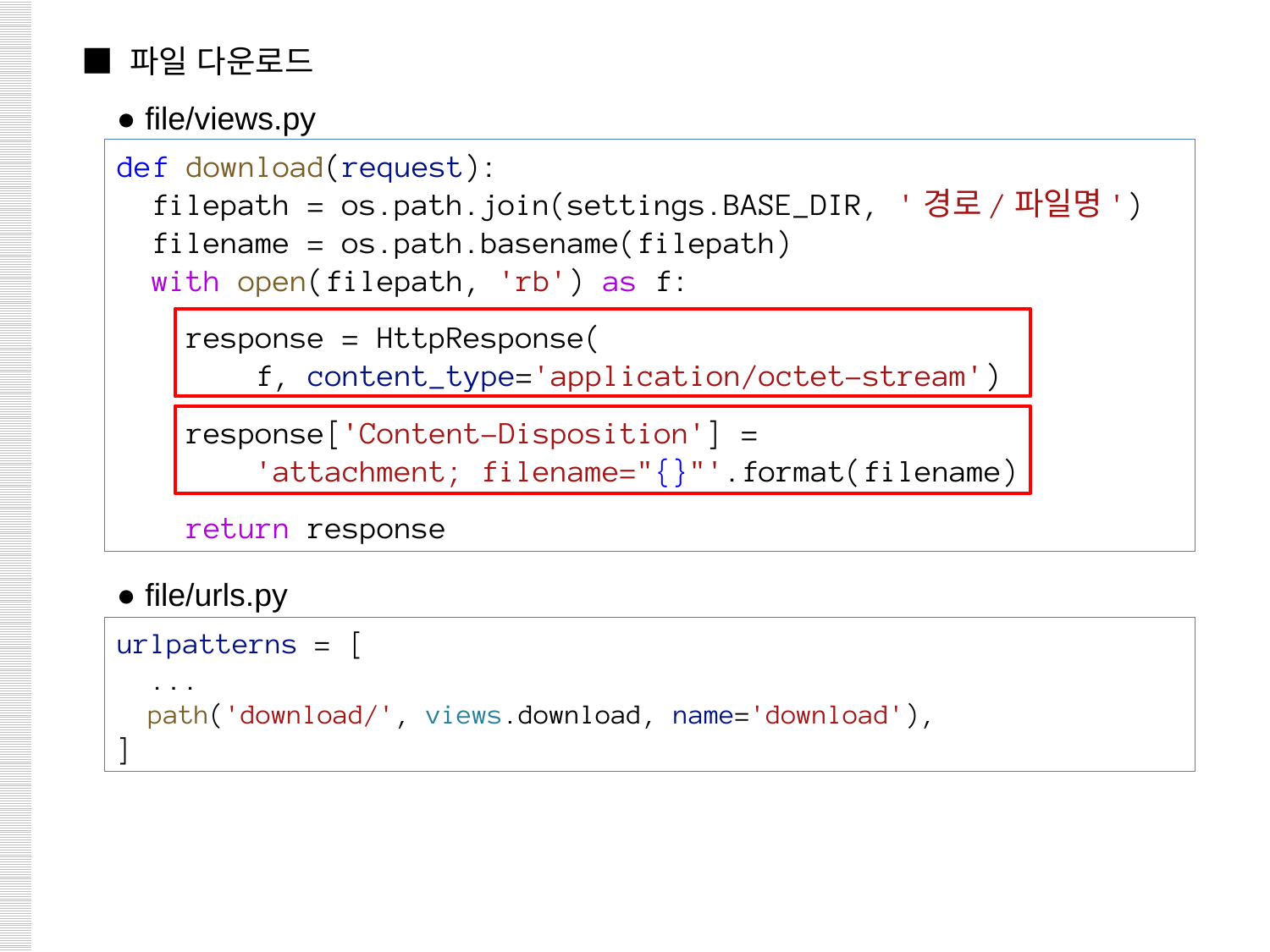

■ 파일 다운로드
    ● file/views.py

    ● file/urls.py
def download(request):
  filepath = os.path.join(settings.BASE_DIR, '경로/파일명')
  filename = os.path.basename(filepath)
  with open(filepath, 'rb') as f:
    response = HttpResponse(
        f, content_type='application/octet-stream')
    response['Content-Disposition'] =
        'attachment; filename="{}"'.format(filename)
    return response

urlpatterns = [
  ...
  path('download/', views.download, name='download'),
]